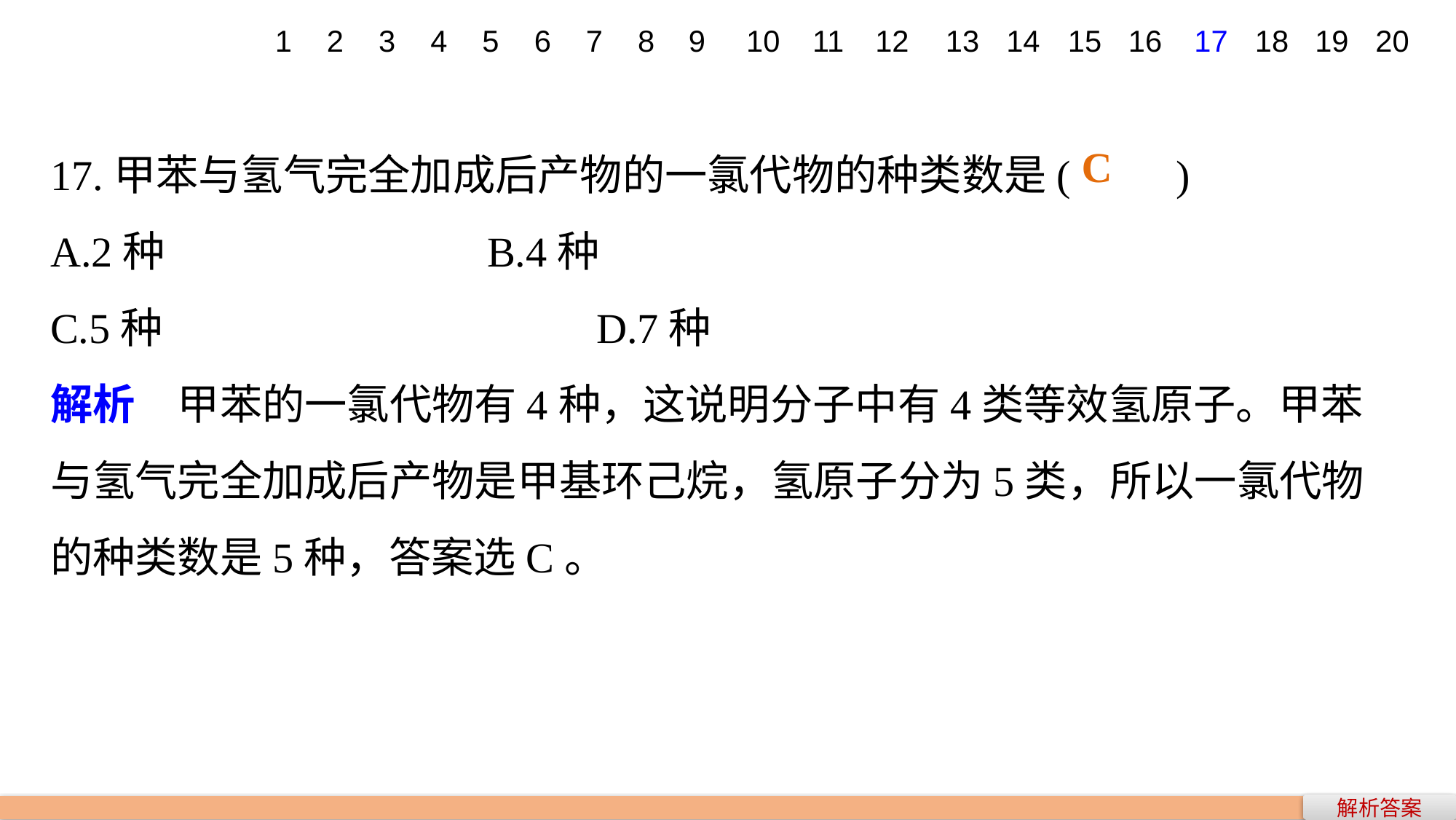

1
2
3
4
5
6
7
8
9
10
11
12
13
14
15
16
17
18
19
20
17.甲苯与氢气完全加成后产物的一氯代物的种类数是(　　)
A.2种  			B.4种
C.5种  				D.7种
解析　甲苯的一氯代物有4种，这说明分子中有4类等效氢原子。甲苯与氢气完全加成后产物是甲基环己烷，氢原子分为5类，所以一氯代物的种类数是5种，答案选C。
C
解析答案